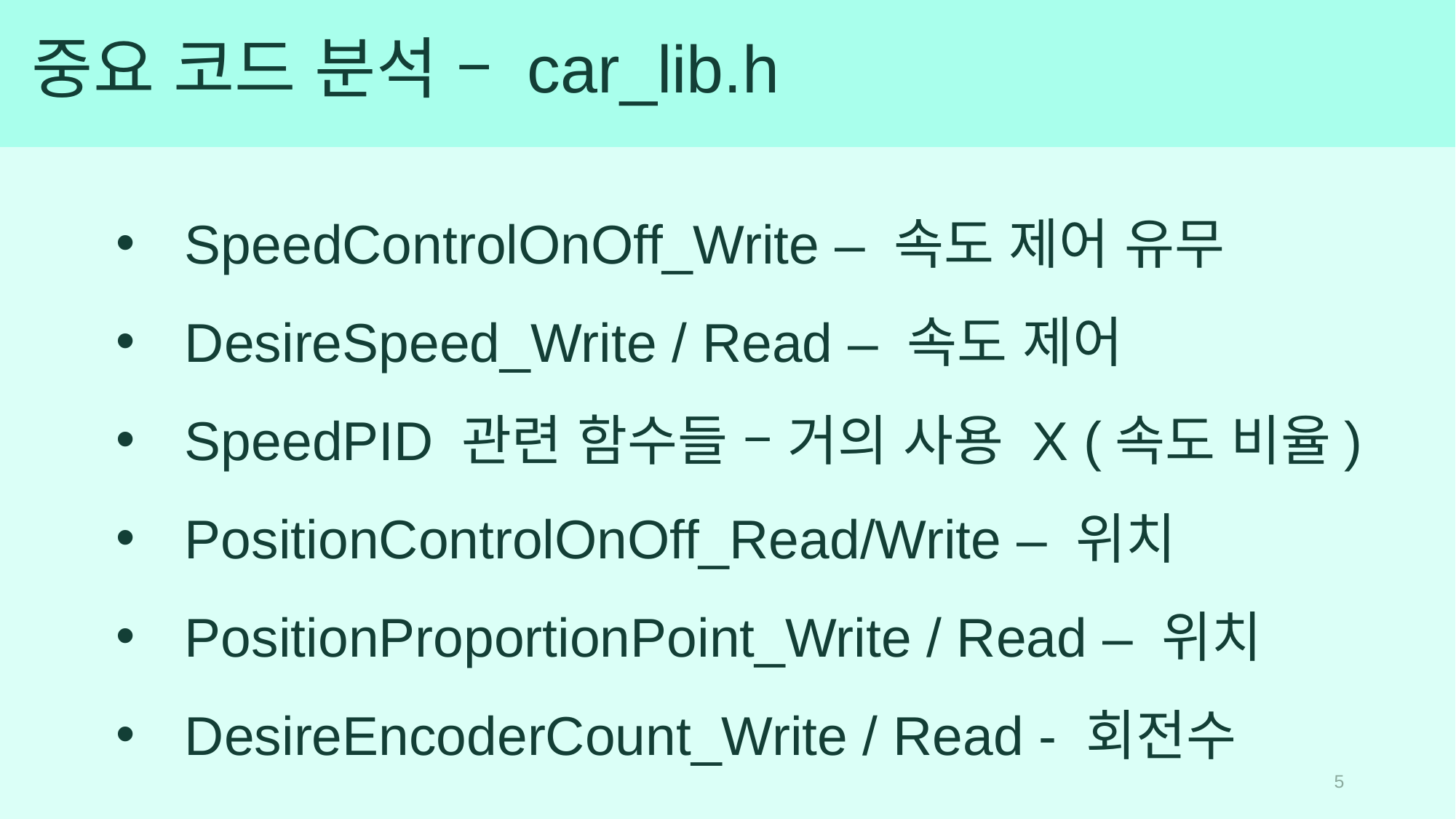

# 중요 코드 분석 – car_lib.h
SpeedControlOnOff_Write – 속도 제어 유무
DesireSpeed_Write / Read – 속도 제어
SpeedPID 관련 함수들 – 거의 사용 X (속도 비율)
PositionControlOnOff_Read/Write – 위치
PositionProportionPoint_Write / Read – 위치
DesireEncoderCount_Write / Read - 회전수
5